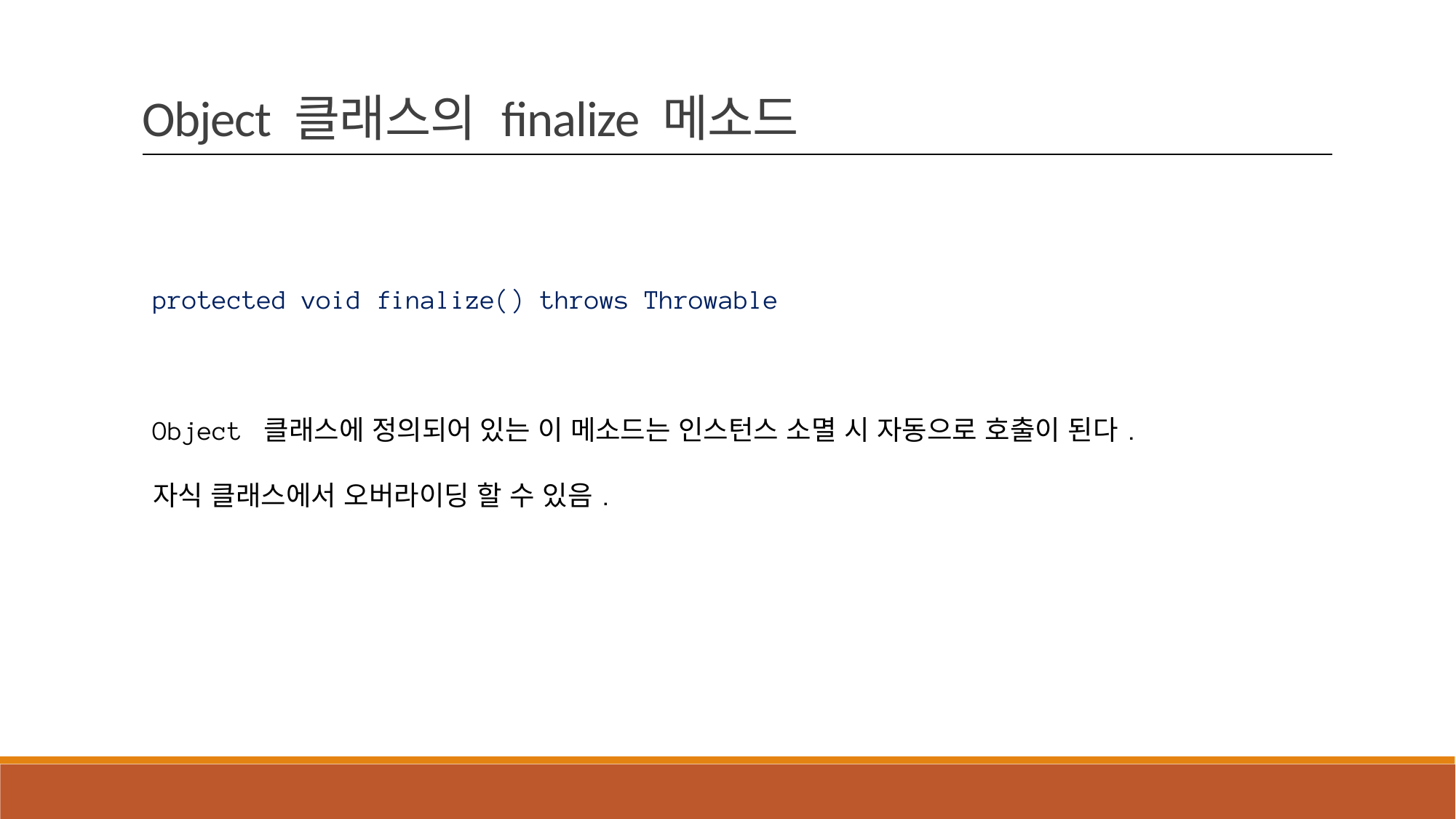

Object 클래스의 finalize 메소드
protected void finalize() throws Throwable

Object 클래스에 정의되어 있는 이 메소드는 인스턴스 소멸 시 자동으로 호출이 된다.

자식 클래스에서 오버라이딩 할 수 있음.